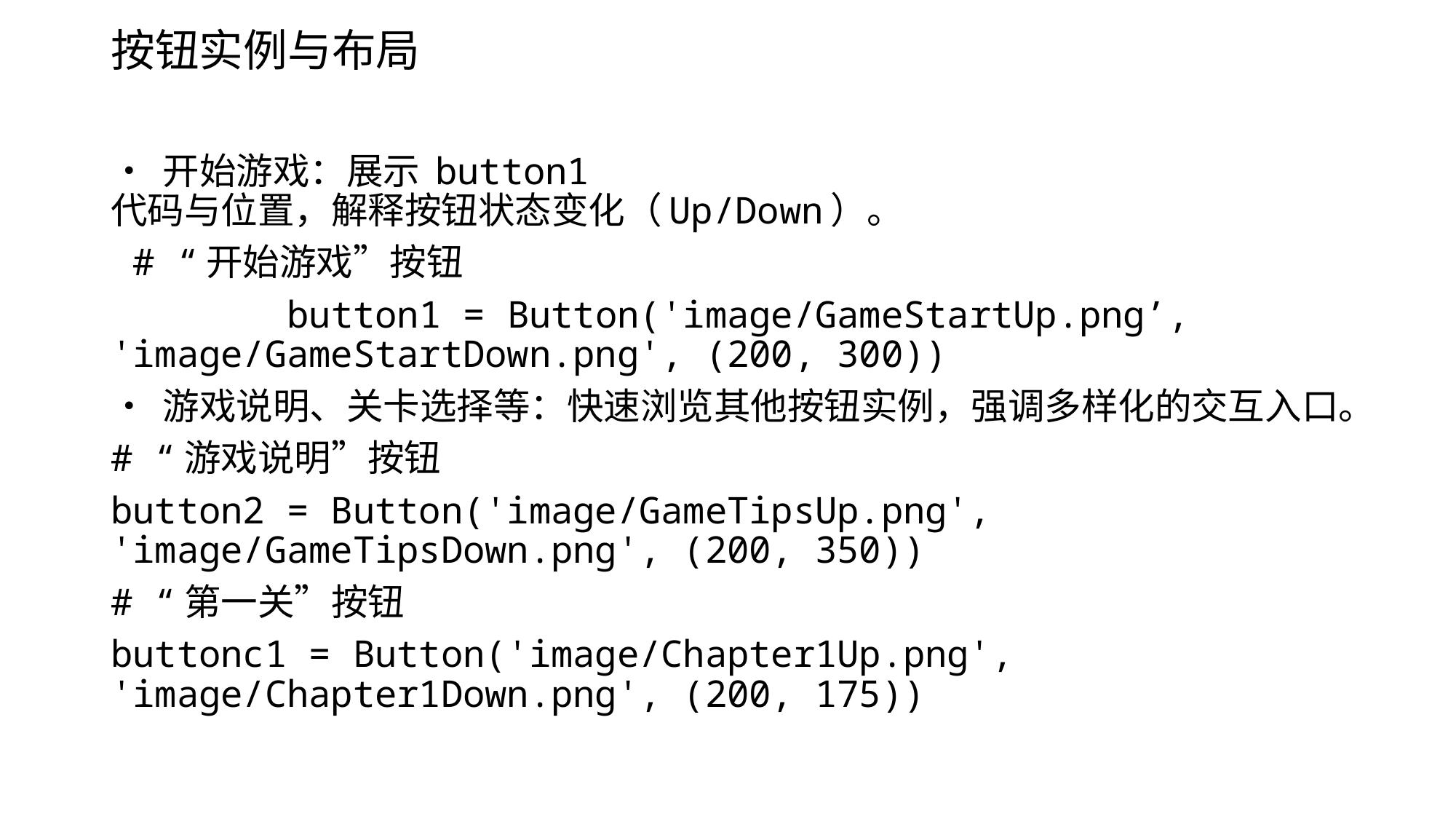

# 按钮实例与布局
• 开始游戏：展示 button1 代码与位置，解释按钮状态变化（Up/Down）。
 # “开始游戏”按钮
        button1 = Button('image/GameStartUp.png’,       'image/GameStartDown.png', (200, 300))
• 游戏说明、关卡选择等：快速浏览其他按钮实例，强调多样化的交互入口。
# “游戏说明”按钮
button2 = Button('image/GameTipsUp.png', 'image/GameTipsDown.png', (200, 350))
# “第一关”按钮
buttonc1 = Button('image/Chapter1Up.png', 'image/Chapter1Down.png', (200, 175))